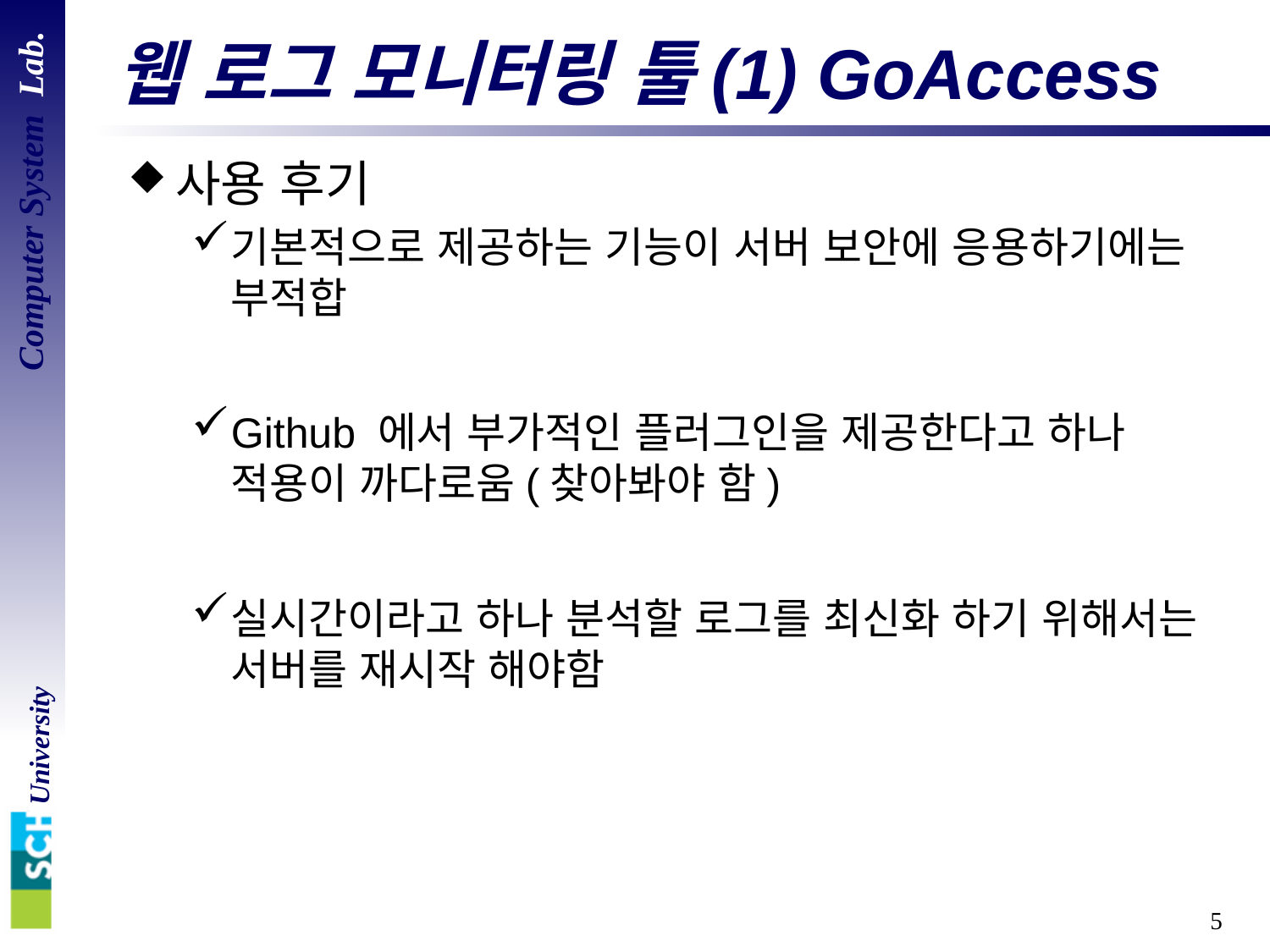

# 웹 로그 모니터링 툴(1) GoAccess
사용 후기
기본적으로 제공하는 기능이 서버 보안에 응용하기에는 부적합

Github 에서 부가적인 플러그인을 제공한다고 하나 적용이 까다로움(찾아봐야 함)

실시간이라고 하나 분석할 로그를 최신화 하기 위해서는 서버를 재시작 해야함